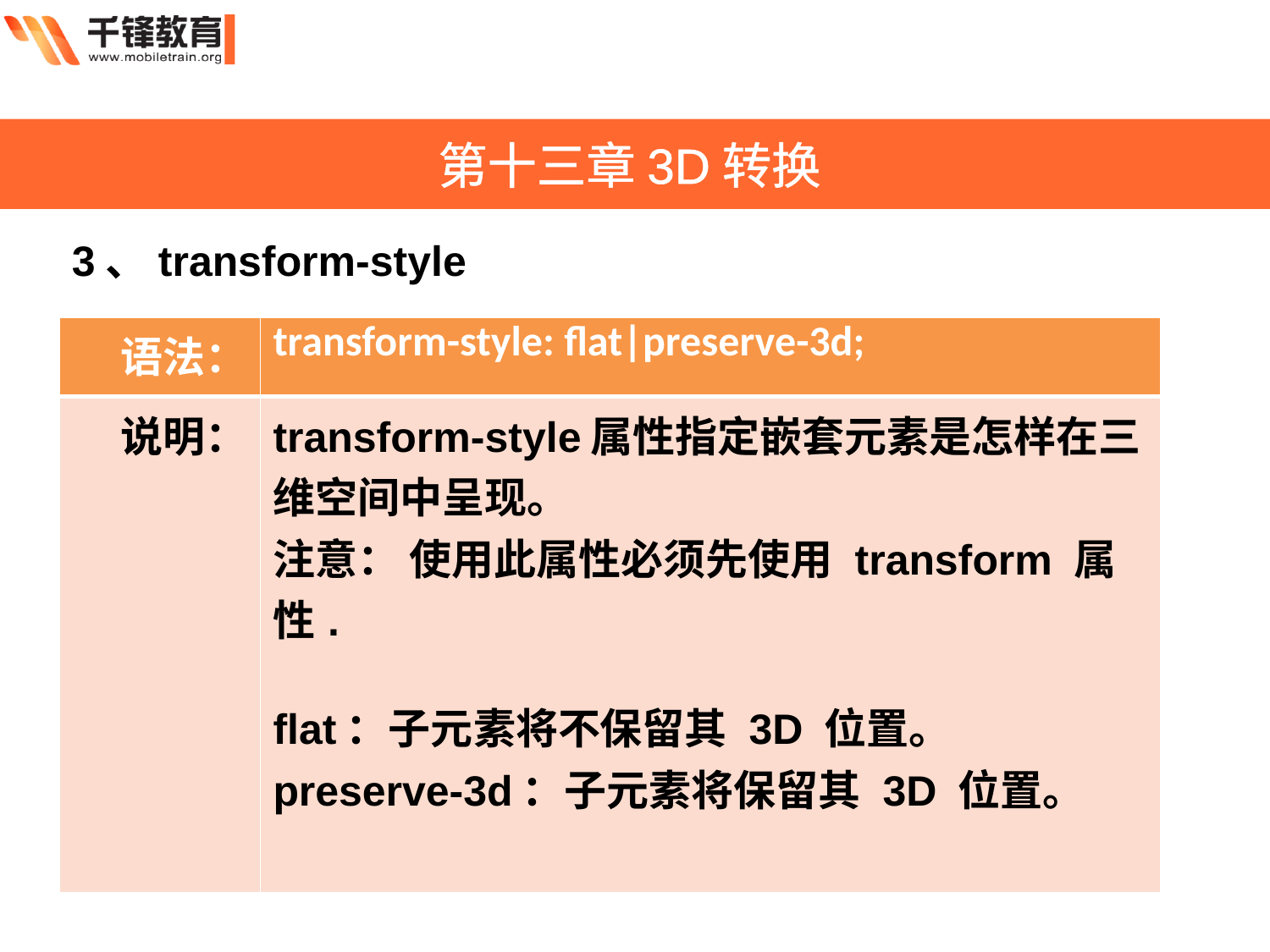

第十三章3D转换
3、transform-style
| 语法： | transform-style: flat|preserve-3d; |
| --- | --- |
| 说明： | transform-style属性指定嵌套元素是怎样在三维空间中呈现。 注意： 使用此属性必须先使用 transform 属性. flat：子元素将不保留其 3D 位置。 preserve-3d：子元素将保留其 3D 位置。 |